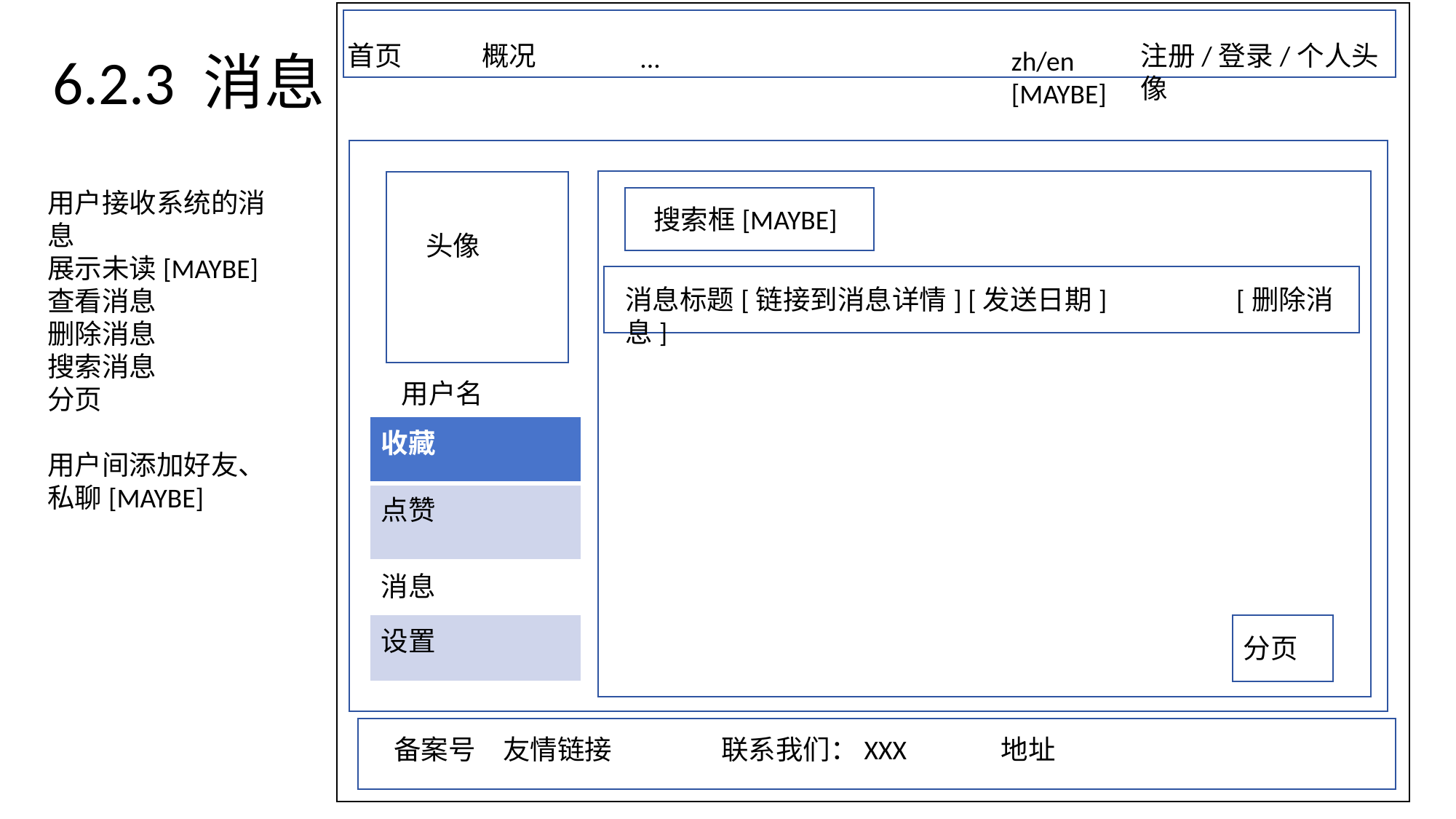

首页
概况
注册/登录/个人头像
...
6.2.3 消息
zh/en
[MAYBE]

用户接收系统的消息
展示未读[MAYBE]
查看消息
删除消息
搜索消息
分页

用户间添加好友、私聊[MAYBE]

搜索框[MAYBE]

消息标题[链接到消息详情] [发送日期]                     [删除消息]

分页
头像
用户名
| 收藏 |
| --- |
| 点赞 |
| 消息 |
| 设置 |

备案号	友情链接	联系我们：XXX
地址